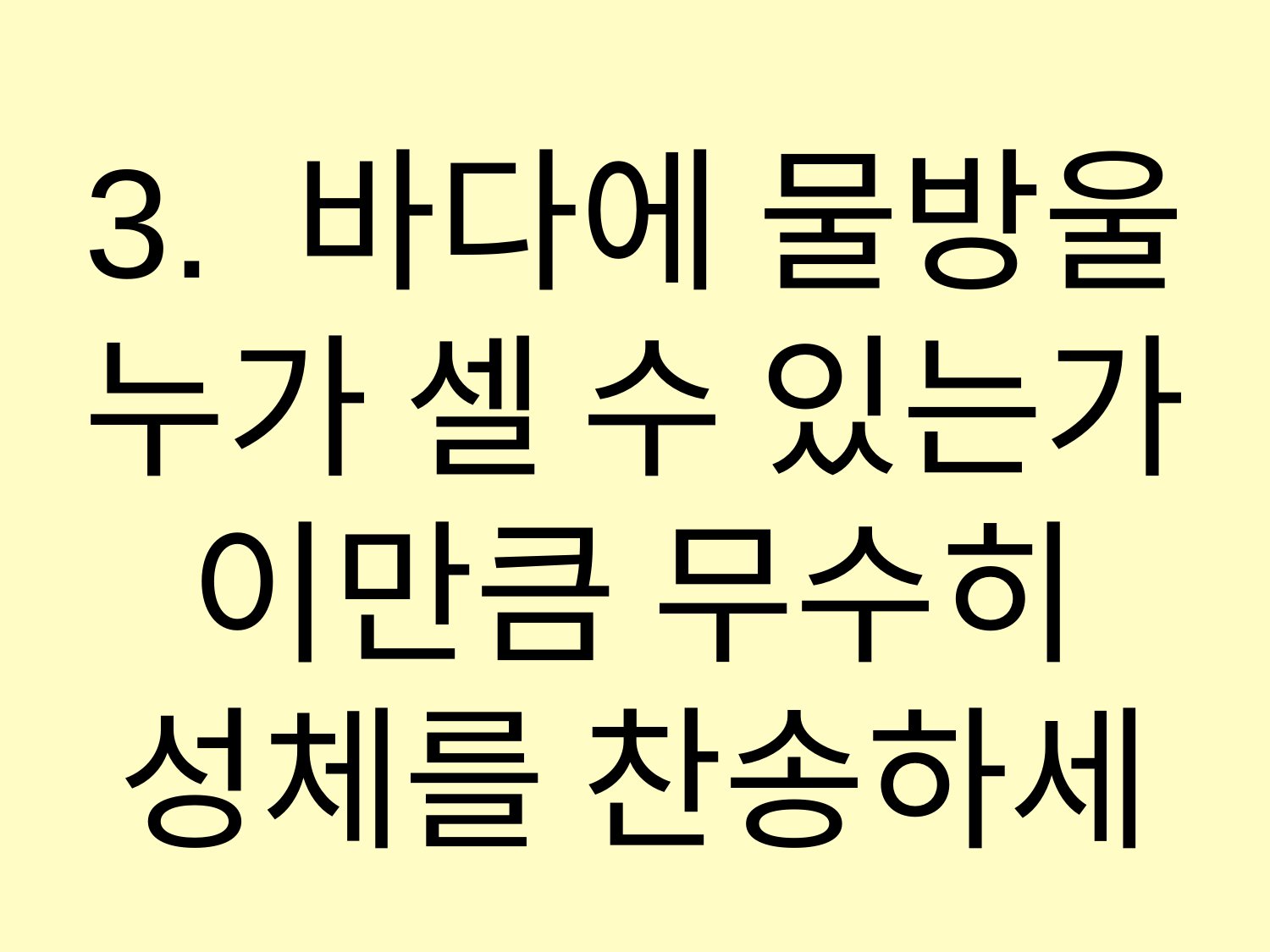

3. 바다에 물방울
누가 셀 수 있는가
이만큼 무수히
성체를 찬송하세